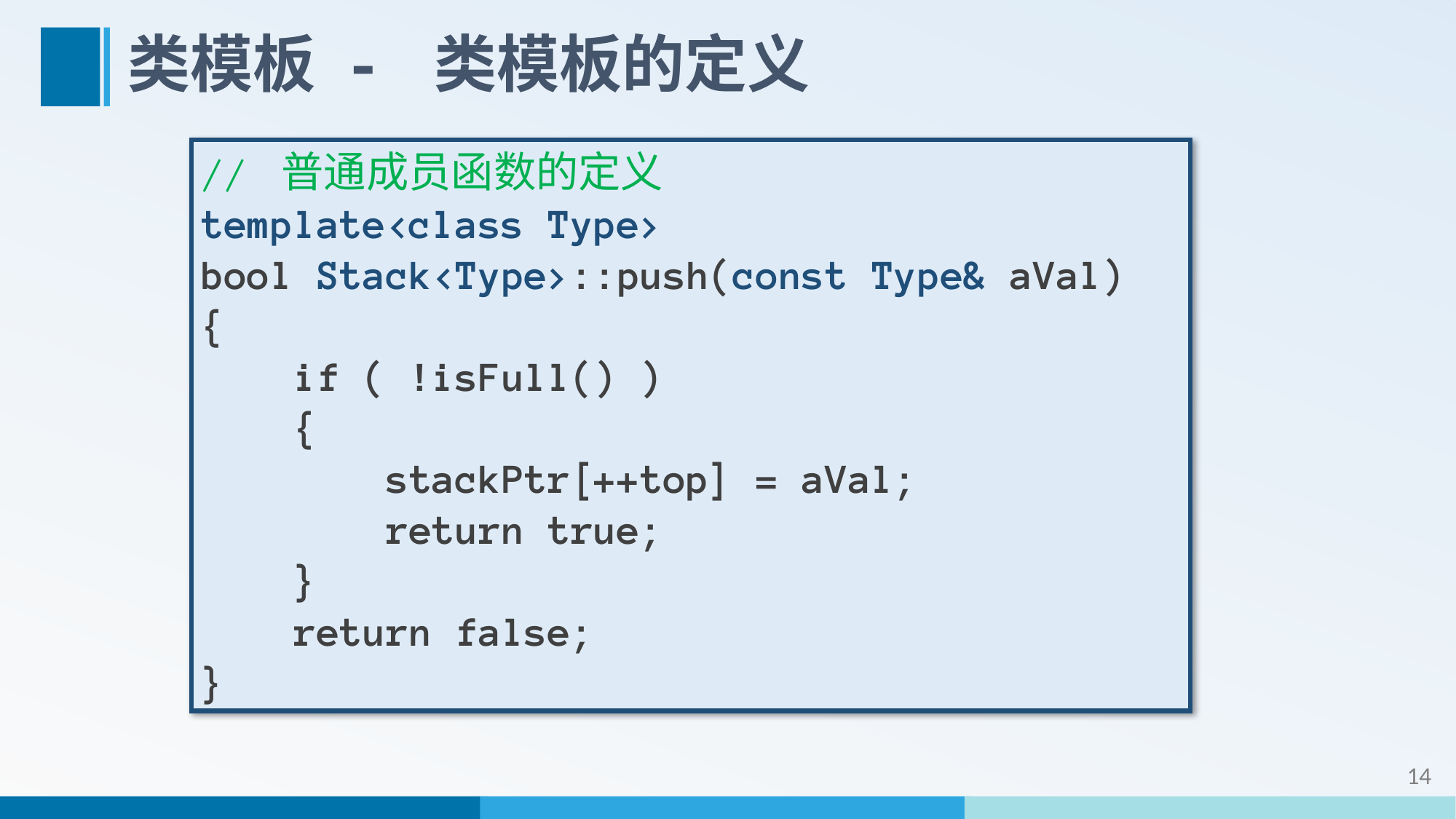

# 类模板 - 类模板的定义
// 普通成员函数的定义
template<class Type>
bool Stack<Type>::push(const Type& aVal)
{
    if ( !isFull() )
    {
        stackPtr[++top] = aVal;
        return true;
    }
    return false;
}